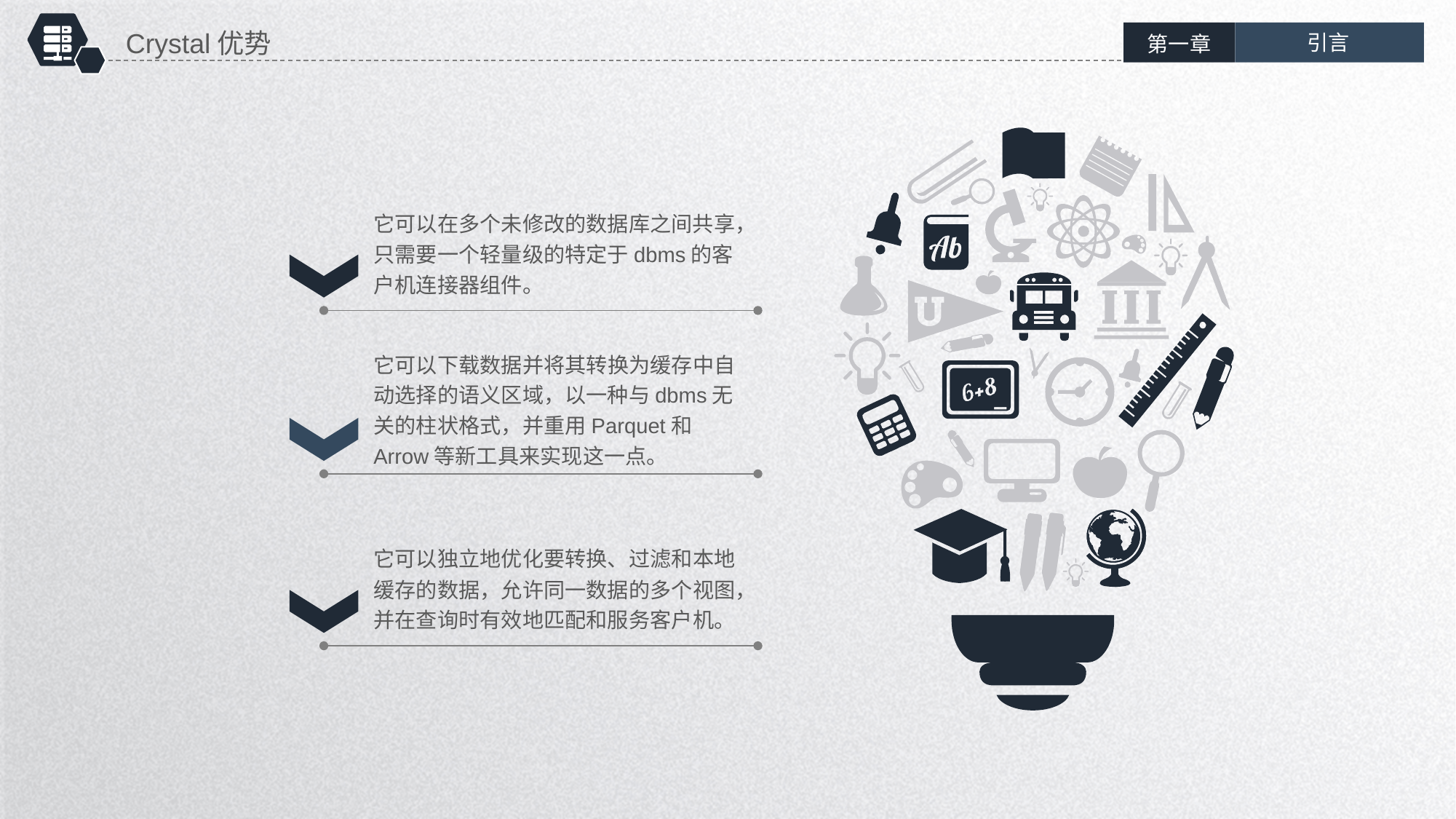

Crystal优势
引言

第一章

它可以在多个未修改的数据库之间共享，只需要一个轻量级的特定于dbms的客户机连接器组件。

它可以下载数据并将其转换为缓存中自动选择的语义区域，以一种与dbms无关的柱状格式，并重用Parquet和Arrow等新工具来实现这一点。

它可以独立地优化要转换、过滤和本地缓存的数据，允许同一数据的多个视图，并在查询时有效地匹配和服务客户机。

延时符